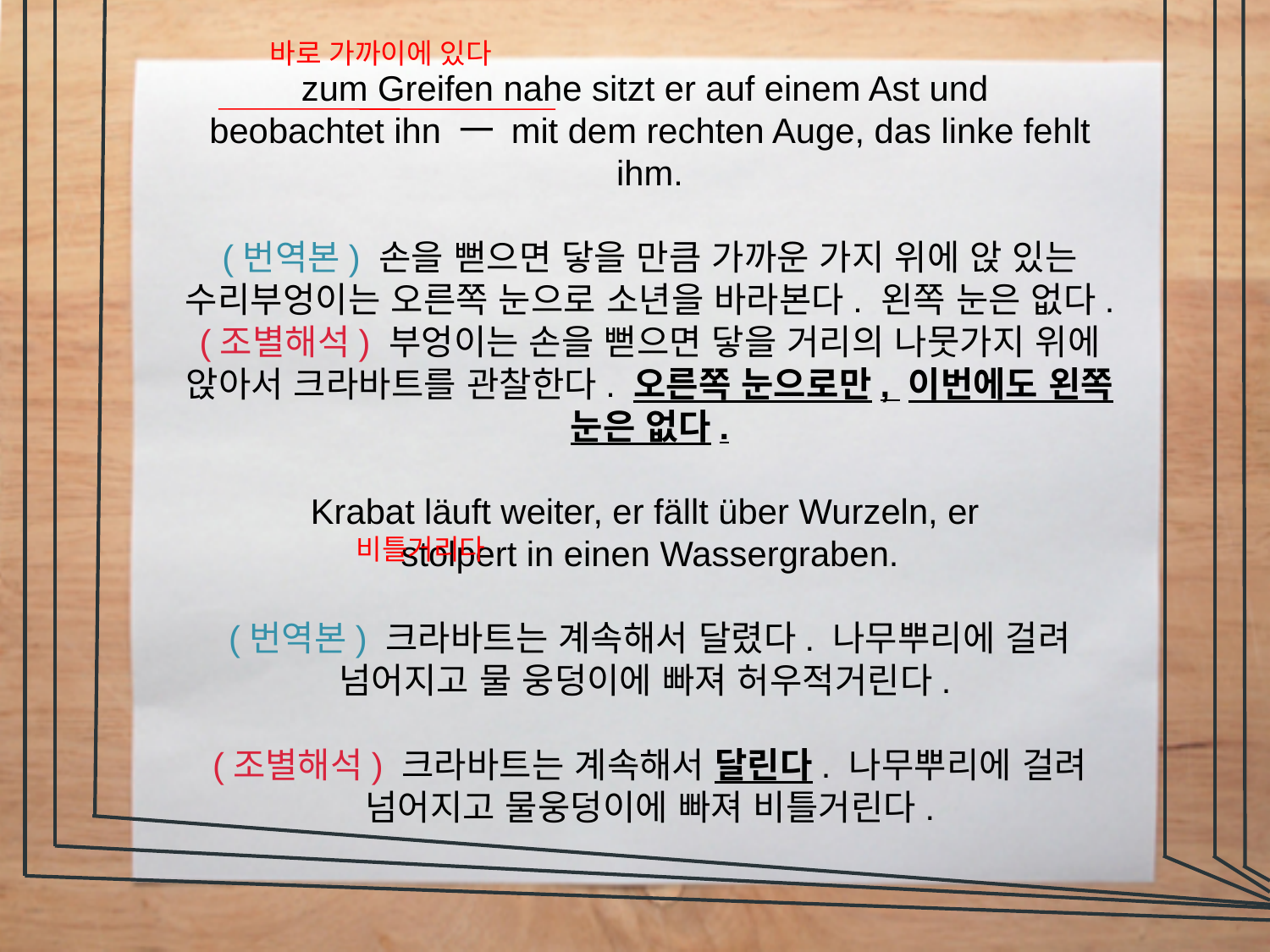

바로 가까이에 있다
zum Greifen nahe sitzt er auf einem Ast und
beobachtet ihn 一 mit dem rechten Auge, das linke fehlt ihm.

(번역본) 손을 뻗으면 닿을 만큼 가까운 가지 위에 앉 있는 수리부엉이는 오른쪽 눈으로 소년을 바라본다. 왼쪽 눈은 없다.
(조별해석) 부엉이는 손을 뻗으면 닿을 거리의 나뭇가지 위에 앉아서 크라바트를 관찰한다. 오른쪽 눈으로만, 이번에도 왼쪽 눈은 없다.

Krabat läuft weiter, er fällt über Wurzeln, er
stolpert in einen Wassergraben.

(번역본) 크라바트는 계속해서 달렸다. 나무뿌리에 걸려 넘어지고 물 웅덩이에 빠져 허우적거린다.

(조별해석) 크라바트는 계속해서 달린다. 나무뿌리에 걸려 넘어지고 물웅덩이에 빠져 비틀거린다.

비틀거리다